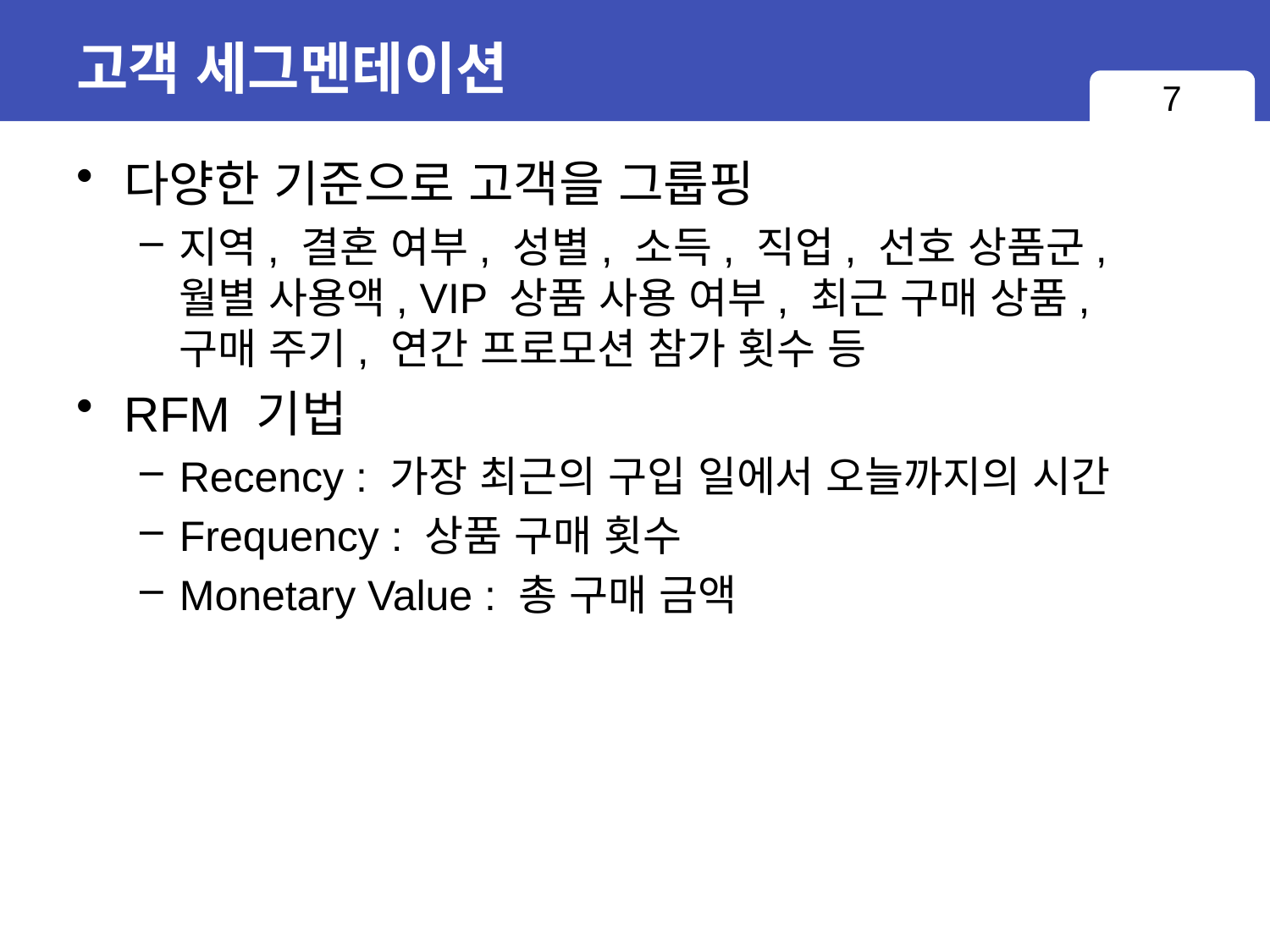

# 고객 세그멘테이션
7
다양한 기준으로 고객을 그룹핑
지역, 결혼 여부, 성별, 소득, 직업, 선호 상품군,
월별 사용액, VIP 상품 사용 여부, 최근 구매 상품,
구매 주기, 연간 프로모션 참가 횟수 등
RFM 기법
Recency : 가장 최근의 구입 일에서 오늘까지의 시간
Frequency : 상품 구매 횟수
Monetary Value : 총 구매 금액